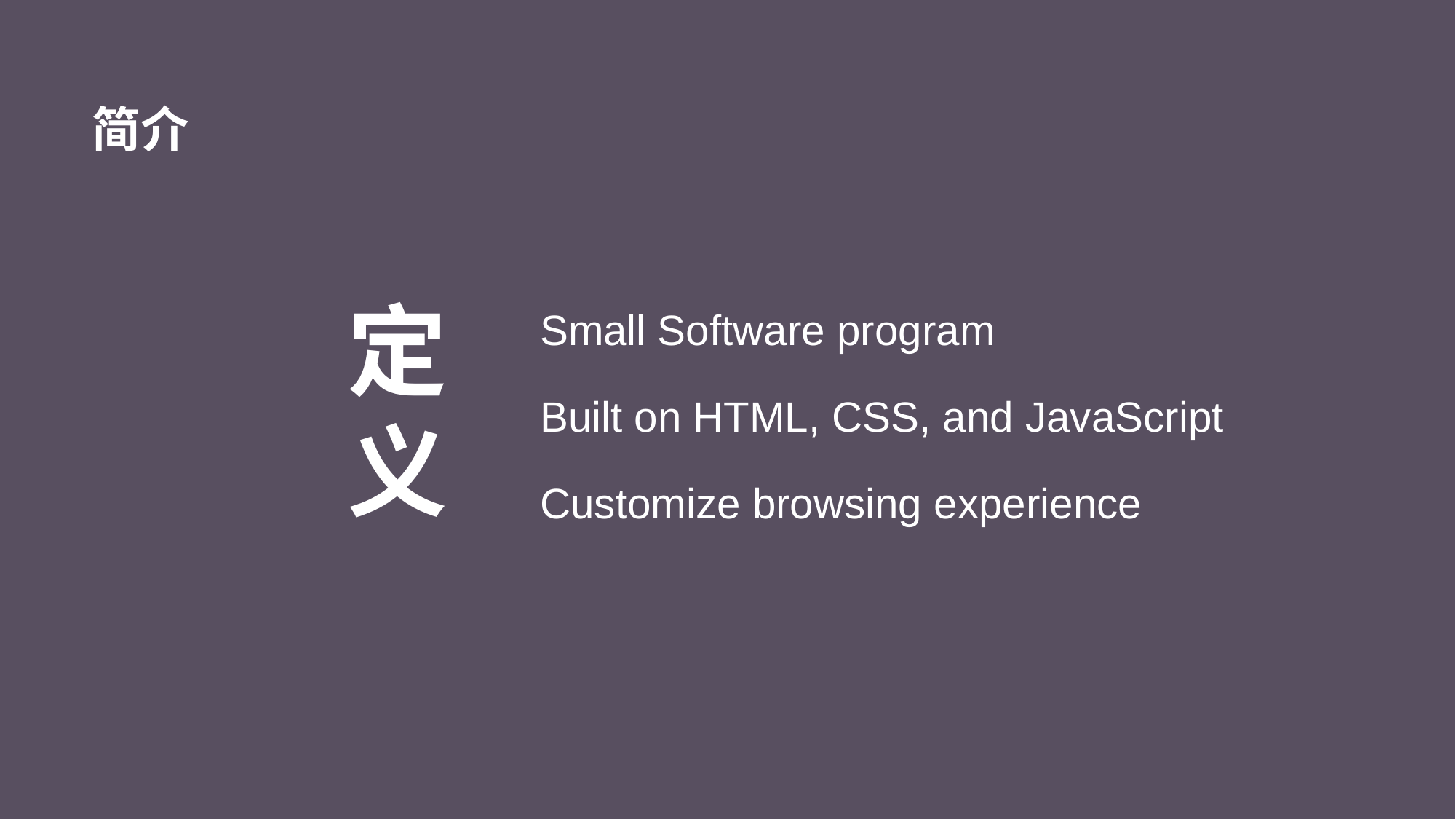

# 简介
Small Software program
Built on HTML, CSS, and JavaScript
Customize browsing experience
定义